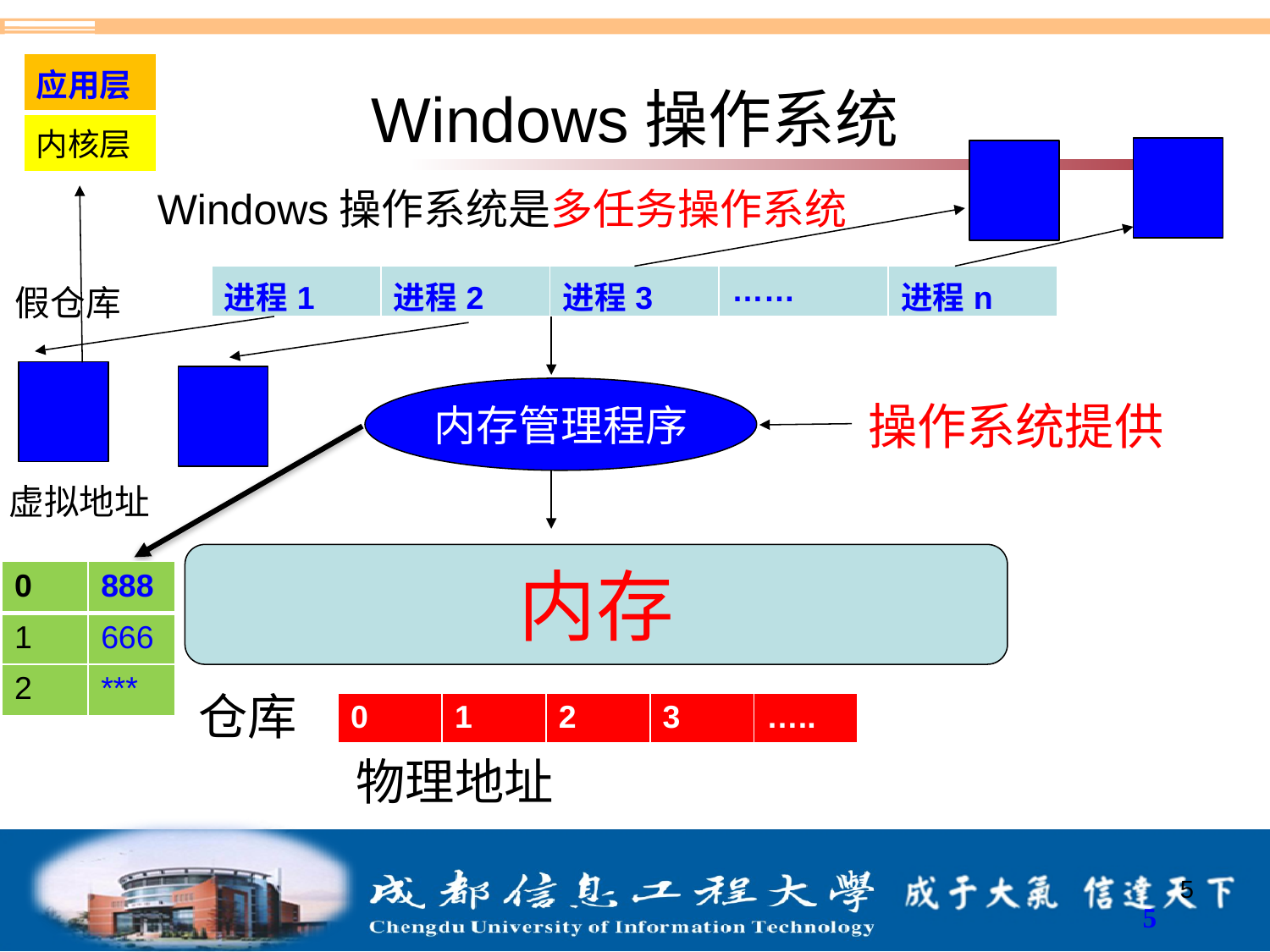

# Windows操作系统
| 应用层 |
| --- |
| 内核层 |

Windows操作系统是多任务操作系统
| 进程1 | 进程2 | 进程3 | …… | 进程n |
| --- | --- | --- | --- | --- |
假仓库

内存管理程序
操作系统提供
虚拟地址
内存
| 0 | 888 |
| --- | --- |
| 1 | 666 |
| 2 | \*\*\* |
仓库
| 0 | 1 | 2 | 3 | ….. |
| --- | --- | --- | --- | --- |
物理地址